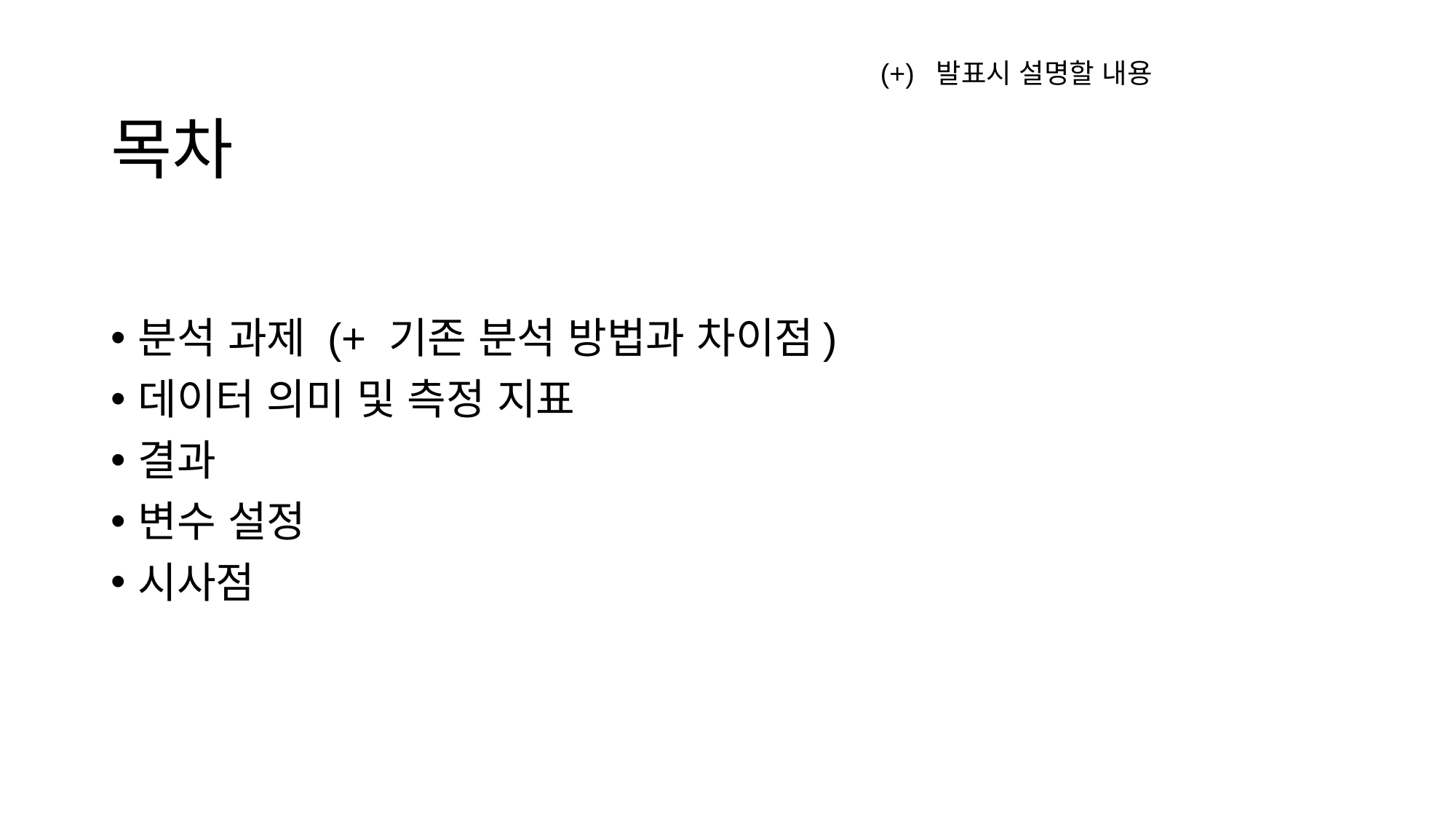

(+)  발표시 설명할 내용
# 목차
분석 과제 (+ 기존 분석 방법과 차이점)
데이터 의미 및 측정 지표
결과
변수 설정
시사점